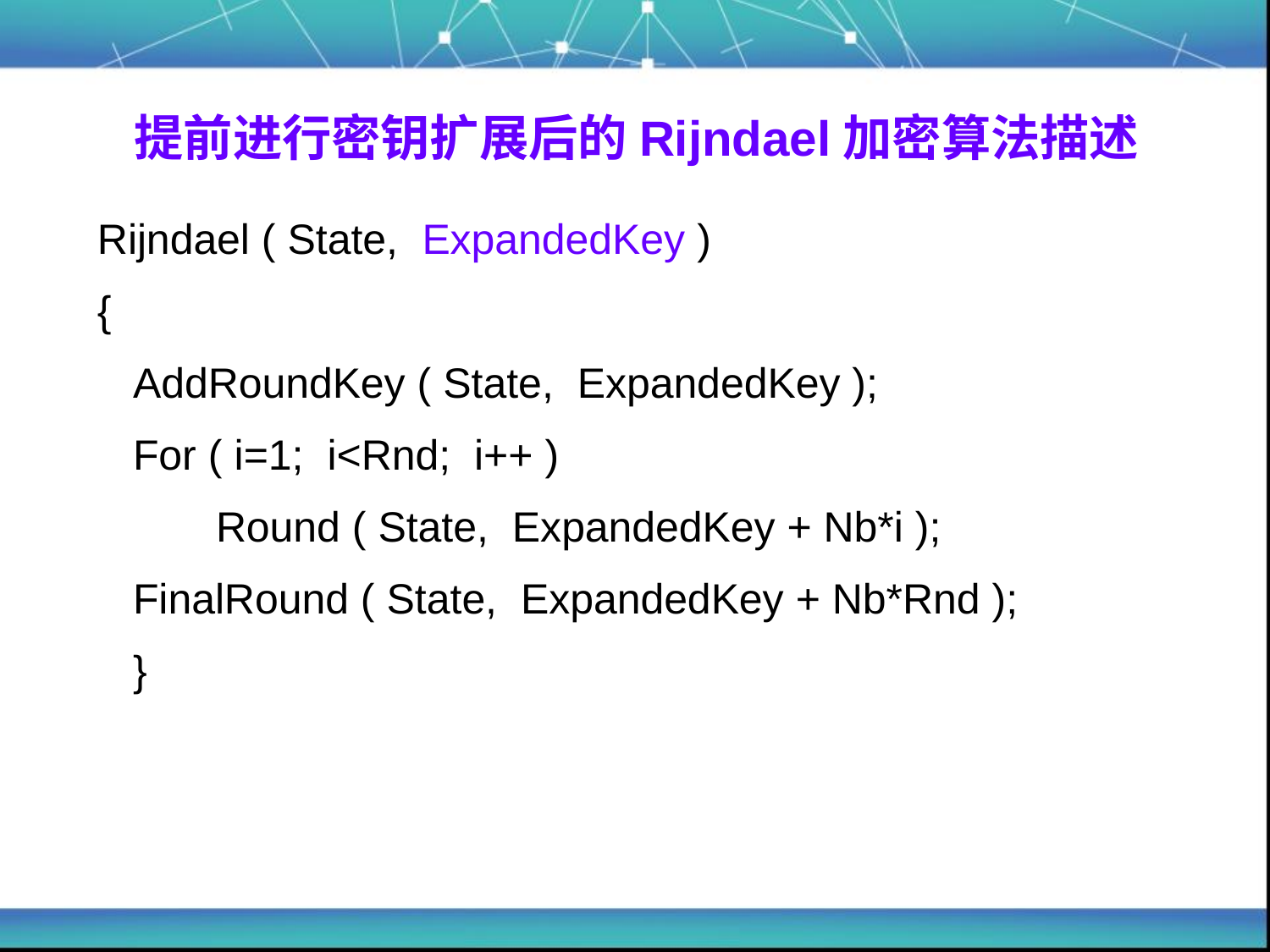

# 提前进行密钥扩展后的Rijndael加密算法描述
Rijndael ( State,  ExpandedKey )
{
   AddRoundKey ( State,  ExpandedKey );
   For ( i=1;  i<Rnd;  i++ )
          Round ( State,  ExpandedKey + Nb*i );
   FinalRound ( State,  ExpandedKey + Nb*Rnd );
   }